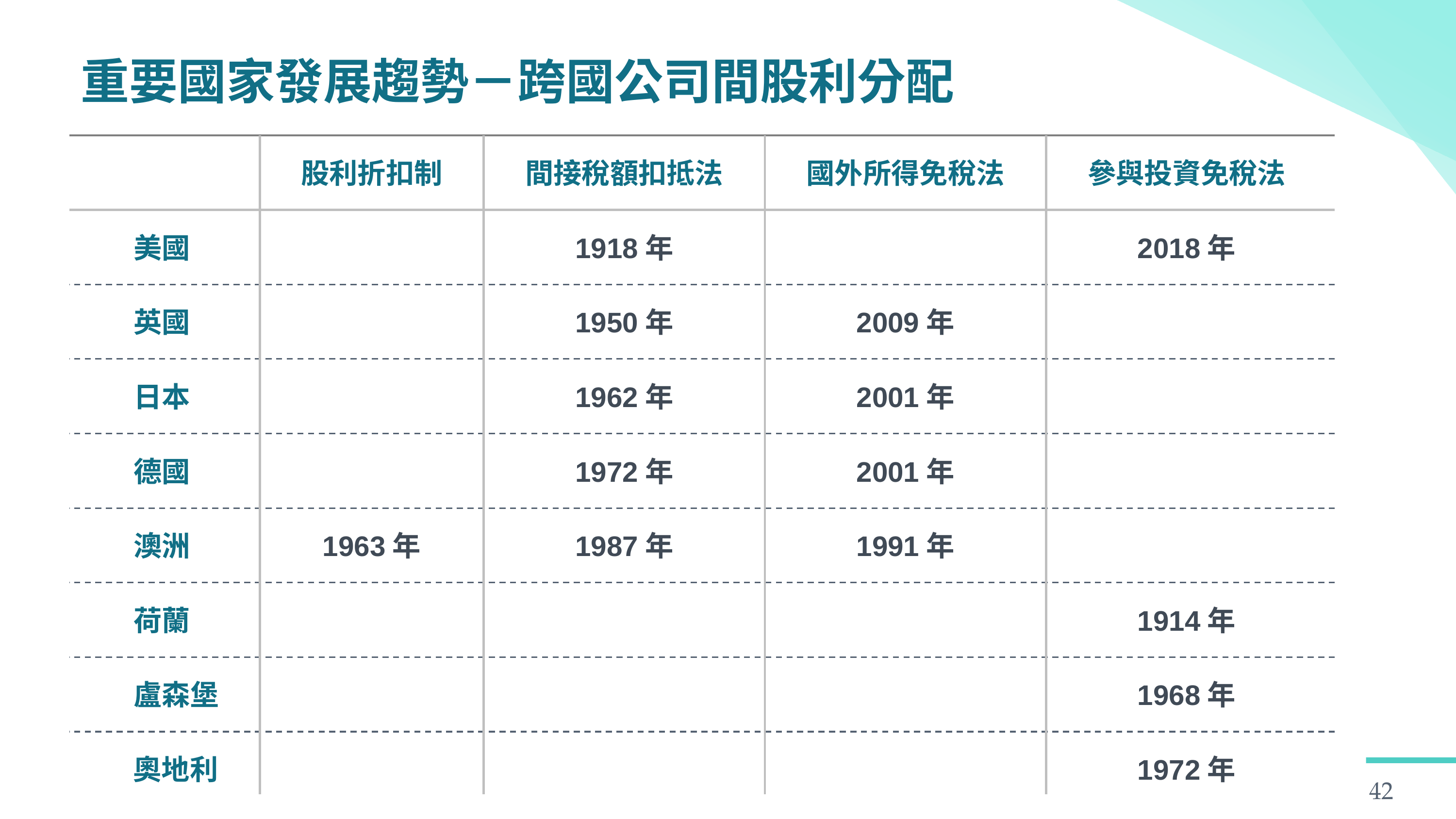

重要國家發展趨勢－跨國公司間股利分配
股利折扣制
間接稅額扣抵法
國外所得免稅法
參與投資免稅法
美國
1918年
2018年
英國
1950年
2009年
日本
1962年
2001年
德國
1972年
2001年
澳洲
1963年
1987年
1991年
荷蘭
1914年
盧森堡
1968年
1972年
奧地利
42